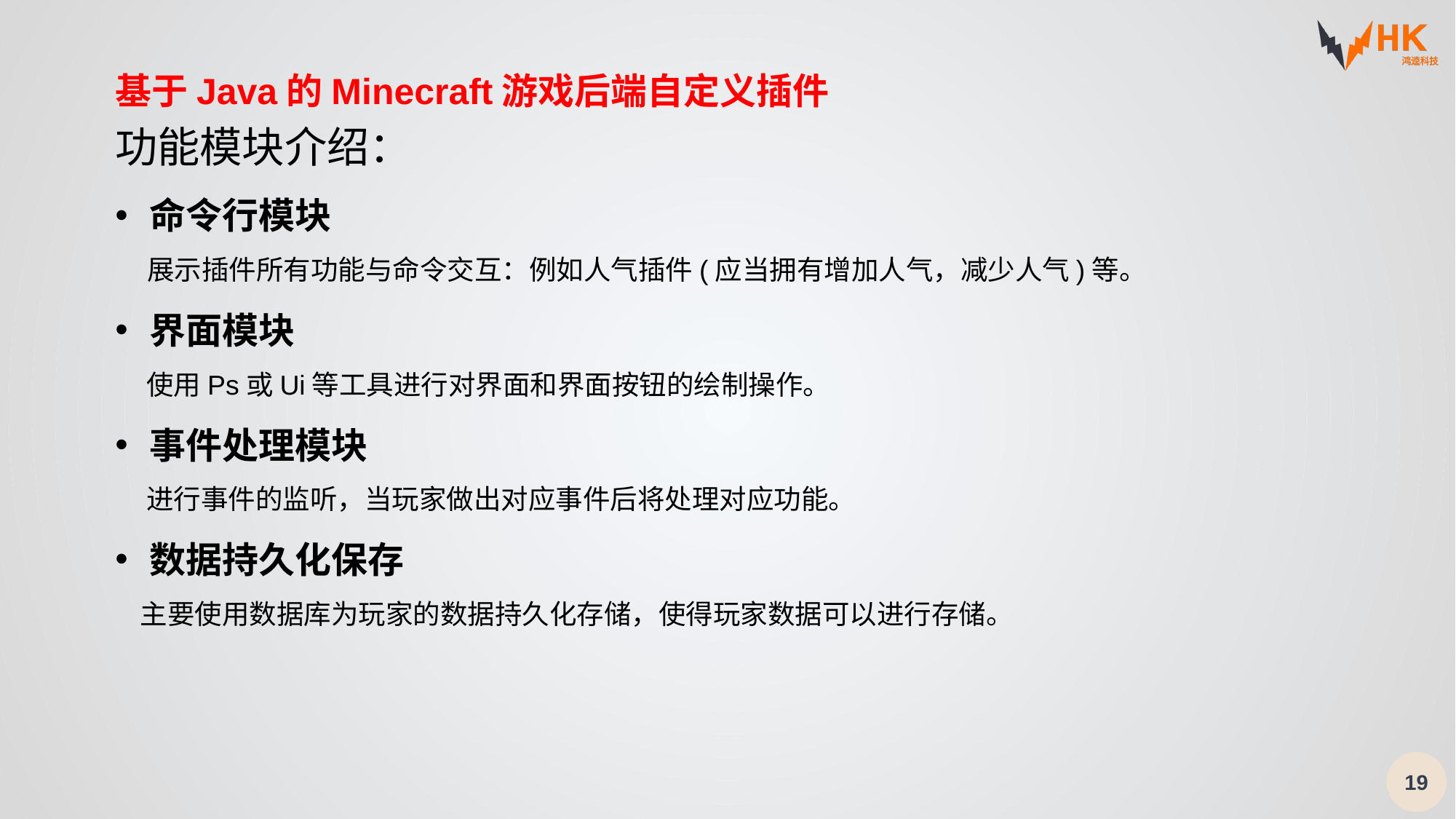

基于Java的Minecraft游戏后端自定义插件
功能模块介绍：
命令行模块
展示插件所有功能与命令交互：例如人气插件(应当拥有增加人气，减少人气)等。
界面模块
    使用Ps或Ui等工具进行对界面和界面按钮的绘制操作。
事件处理模块
    进行事件的监听，当玩家做出对应事件后将处理对应功能。
数据持久化保存
   主要使用数据库为玩家的数据持久化存储，使得玩家数据可以进行存储。